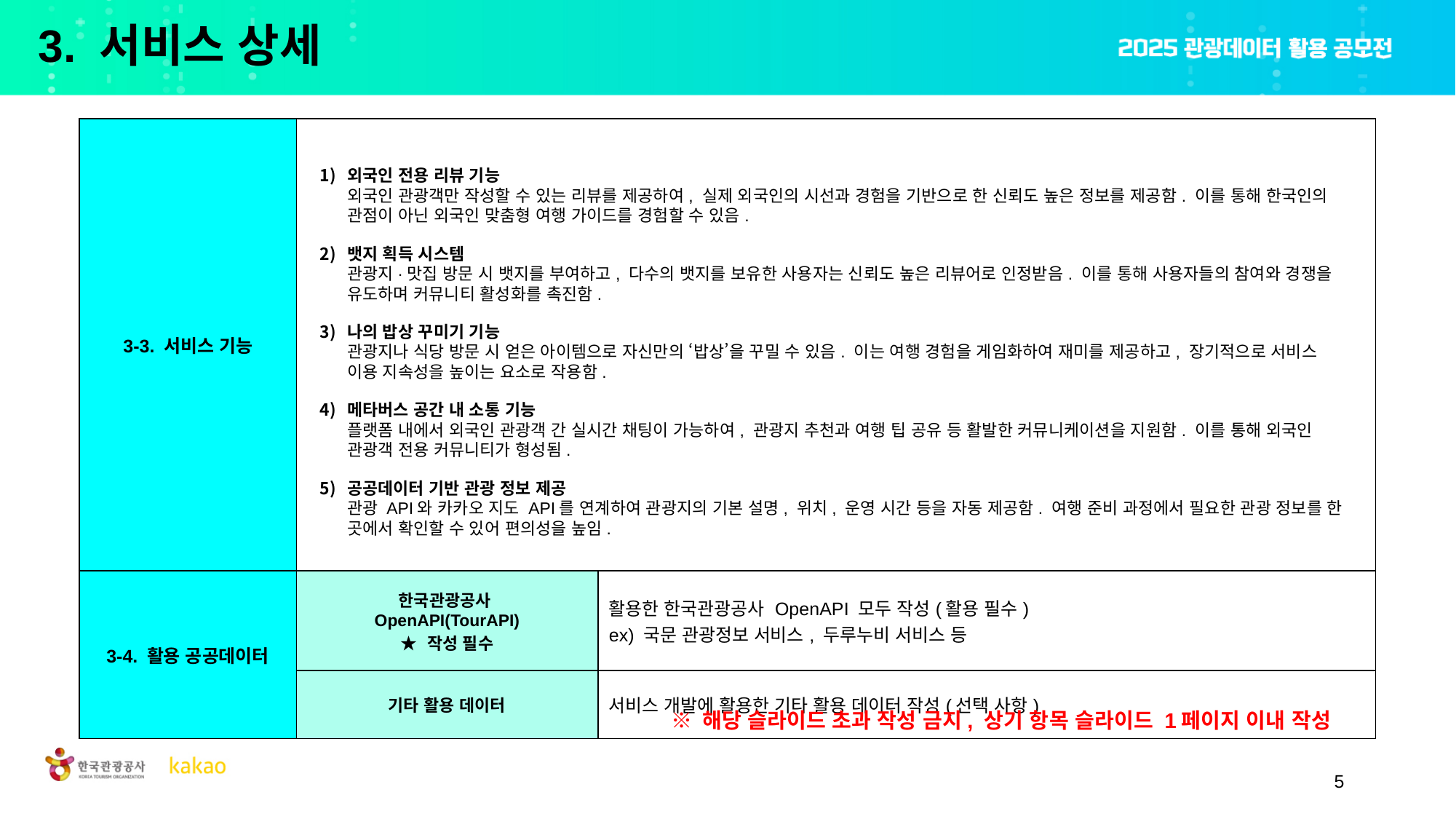

# 3. 서비스 상세
| 3-3. 서비스 기능 |  |  |
| --- | --- | --- |
| 3-4. 활용 공공데이터 | 한국관광공사 OpenAPI(TourAPI) ★ 작성 필수 | 활용한 한국관광공사 OpenAPI 모두 작성(활용 필수) ex) 국문 관광정보 서비스, 두루누비 서비스 등 |
|  | 기타 활용 데이터 | 서비스 개발에 활용한 기타 활용 데이터 작성(선택 사항) |
외국인 전용 리뷰 기능
외국인 관광객만 작성할 수 있는 리뷰를 제공하여, 실제 외국인의 시선과 경험을 기반으로 한 신뢰도 높은 정보를 제공함. 이를 통해 한국인의 관점이 아닌 외국인 맞춤형 여행 가이드를 경험할 수 있음.
뱃지 획득 시스템
관광지·맛집 방문 시 뱃지를 부여하고, 다수의 뱃지를 보유한 사용자는 신뢰도 높은 리뷰어로 인정받음. 이를 통해 사용자들의 참여와 경쟁을 유도하며 커뮤니티 활성화를 촉진함.
나의 밥상 꾸미기 기능
관광지나 식당 방문 시 얻은 아이템으로 자신만의 ‘밥상’을 꾸밀 수 있음. 이는 여행 경험을 게임화하여 재미를 제공하고, 장기적으로 서비스 이용 지속성을 높이는 요소로 작용함.
메타버스 공간 내 소통 기능
플랫폼 내에서 외국인 관광객 간 실시간 채팅이 가능하여, 관광지 추천과 여행 팁 공유 등 활발한 커뮤니케이션을 지원함. 이를 통해 외국인 관광객 전용 커뮤니티가 형성됨.
공공데이터 기반 관광 정보 제공
관광 API와 카카오 지도 API를 연계하여 관광지의 기본 설명, 위치, 운영 시간 등을 자동 제공함. 여행 준비 과정에서 필요한 관광 정보를 한 곳에서 확인할 수 있어 편의성을 높임.
※ 해당 슬라이드 초과 작성 금지, 상기 항목 슬라이드 1페이지 이내 작성
5